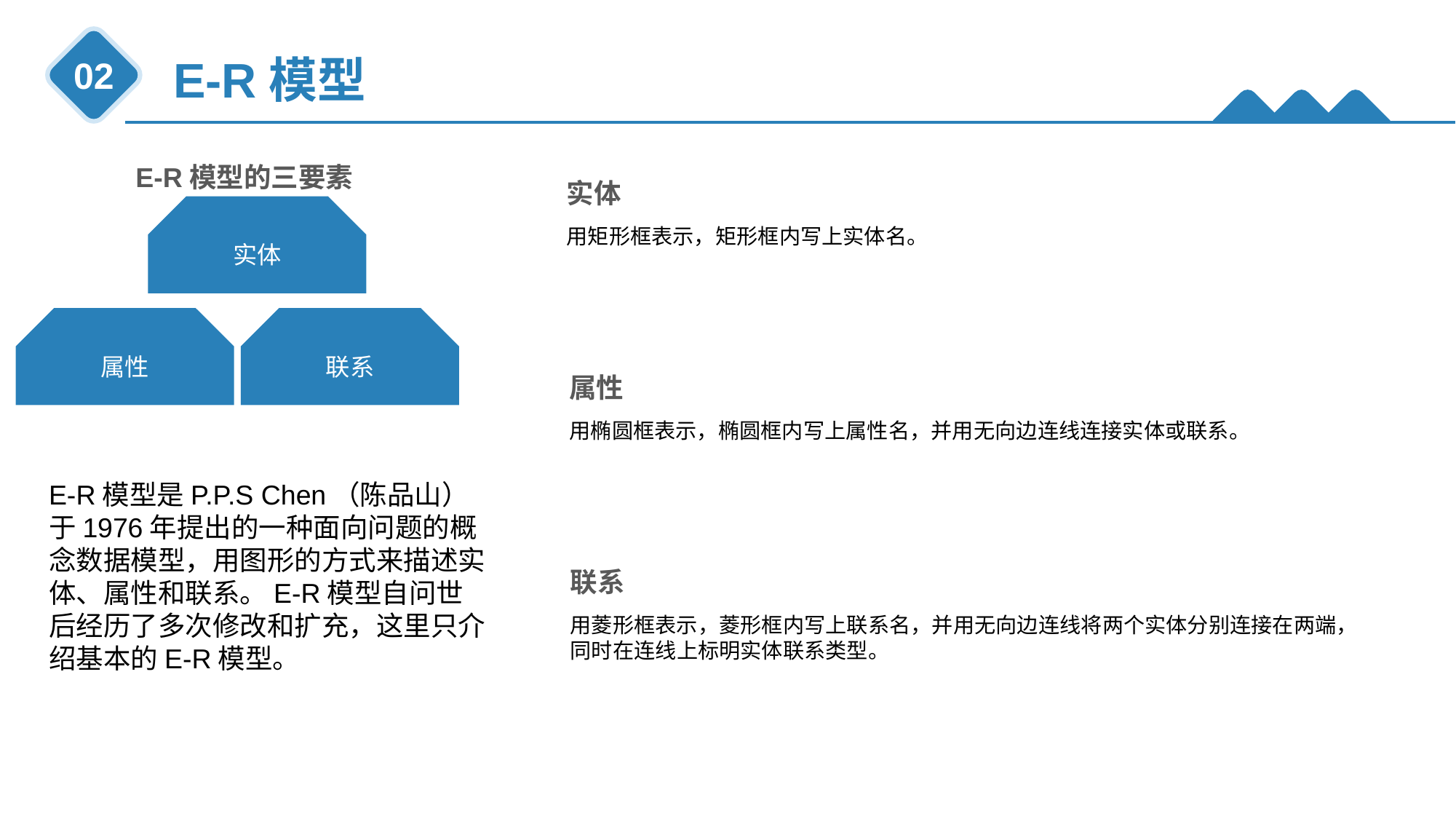

E-R模型
02

E-R模型的三要素
实体
用矩形框表示，矩形框内写上实体名。
实体
属性
联系
属性
用椭圆框表示，椭圆框内写上属性名，并用无向边连线连接实体或联系。
E-R模型是P.P.S Chen（陈品山）于1976年提出的一种面向问题的概念数据模型，用图形的方式来描述实体、属性和联系。E-R模型自问世后经历了多次修改和扩充，这里只介绍基本的E-R模型。
联系
用菱形框表示，菱形框内写上联系名，并用无向边连线将两个实体分别连接在两端，同时在连线上标明实体联系类型。